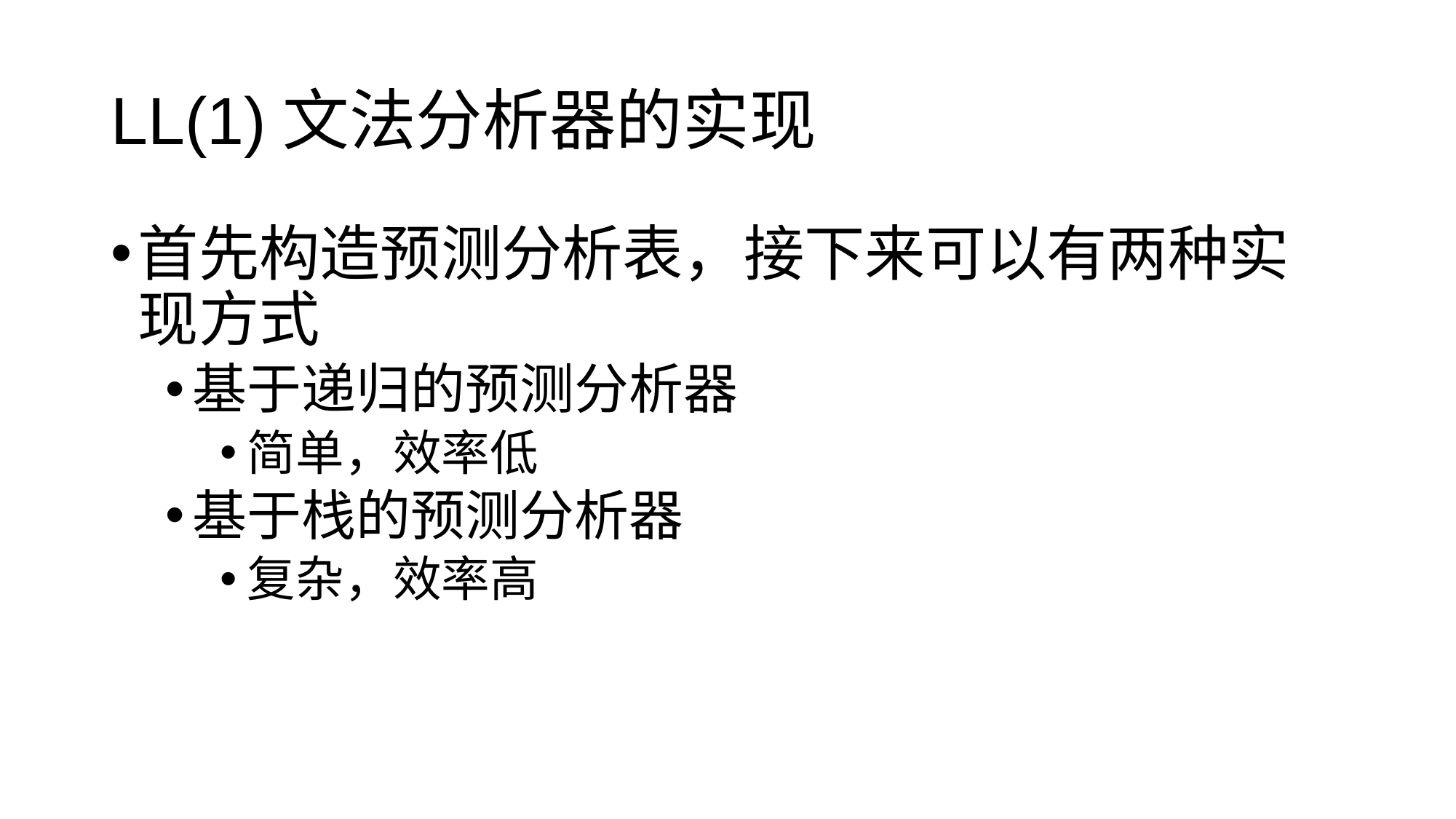

# LL(1)文法分析器的实现
首先构造预测分析表，接下来可以有两种实现方式
基于递归的预测分析器
简单，效率低
基于栈的预测分析器
复杂，效率高